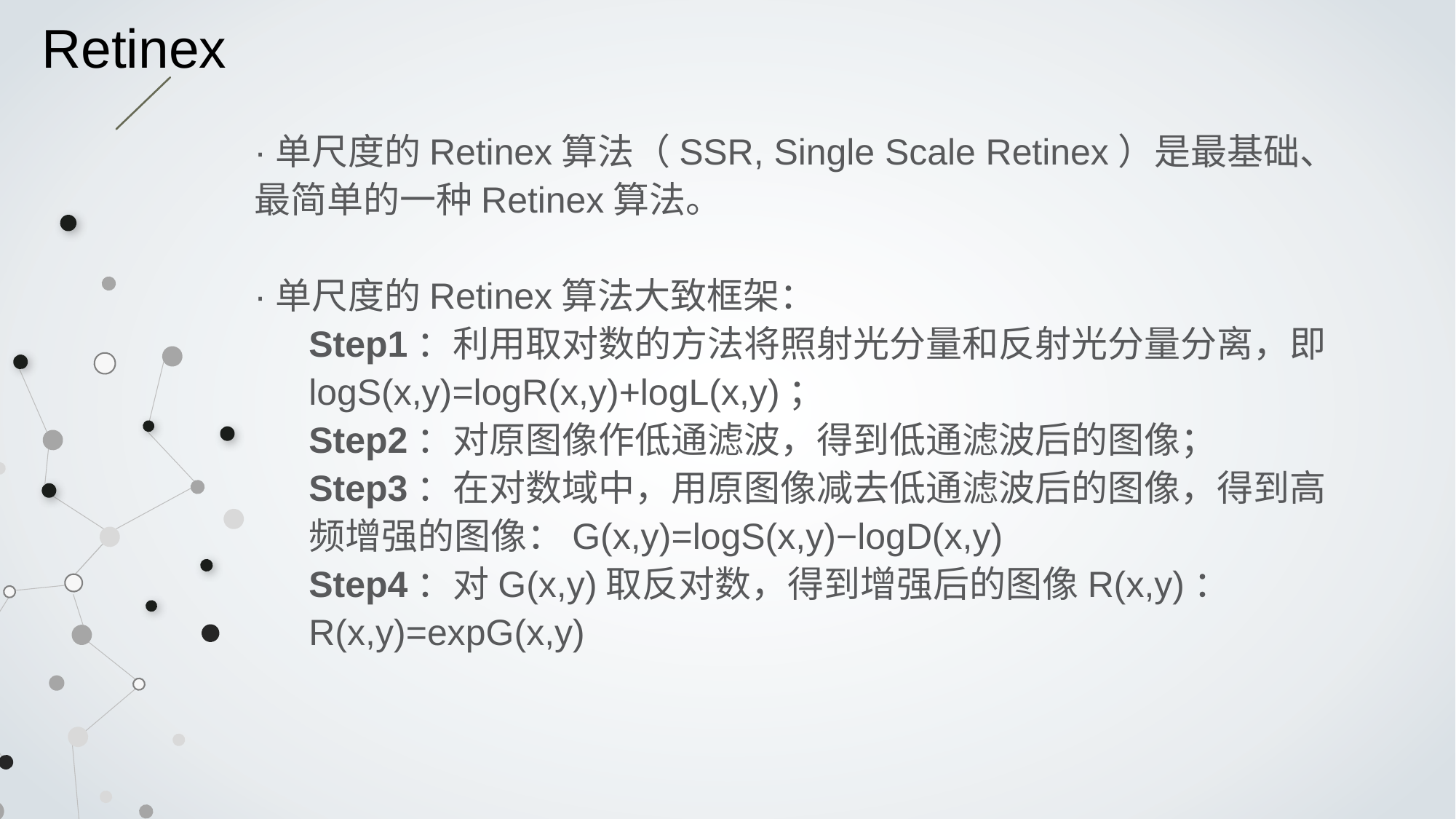

Retinex
·单尺度的Retinex算法（SSR, Single Scale Retinex）是最基础、最简单的一种Retinex算法。

·单尺度的Retinex算法大致框架：
Step1：利用取对数的方法将照射光分量和反射光分量分离，即
log⁡S(x,y)=log⁡R(x,y)+log⁡L(x,y)；
Step2：对原图像作低通滤波，得到低通滤波后的图像；
Step3：在对数域中，用原图像减去低通滤波后的图像，得到高频增强的图像：G(x,y)=log⁡S(x,y)−log⁡D(x,y)
Step4：对G(x,y)取反对数，得到增强后的图像R(x,y)：R(x,y)=exp⁡G(x,y)